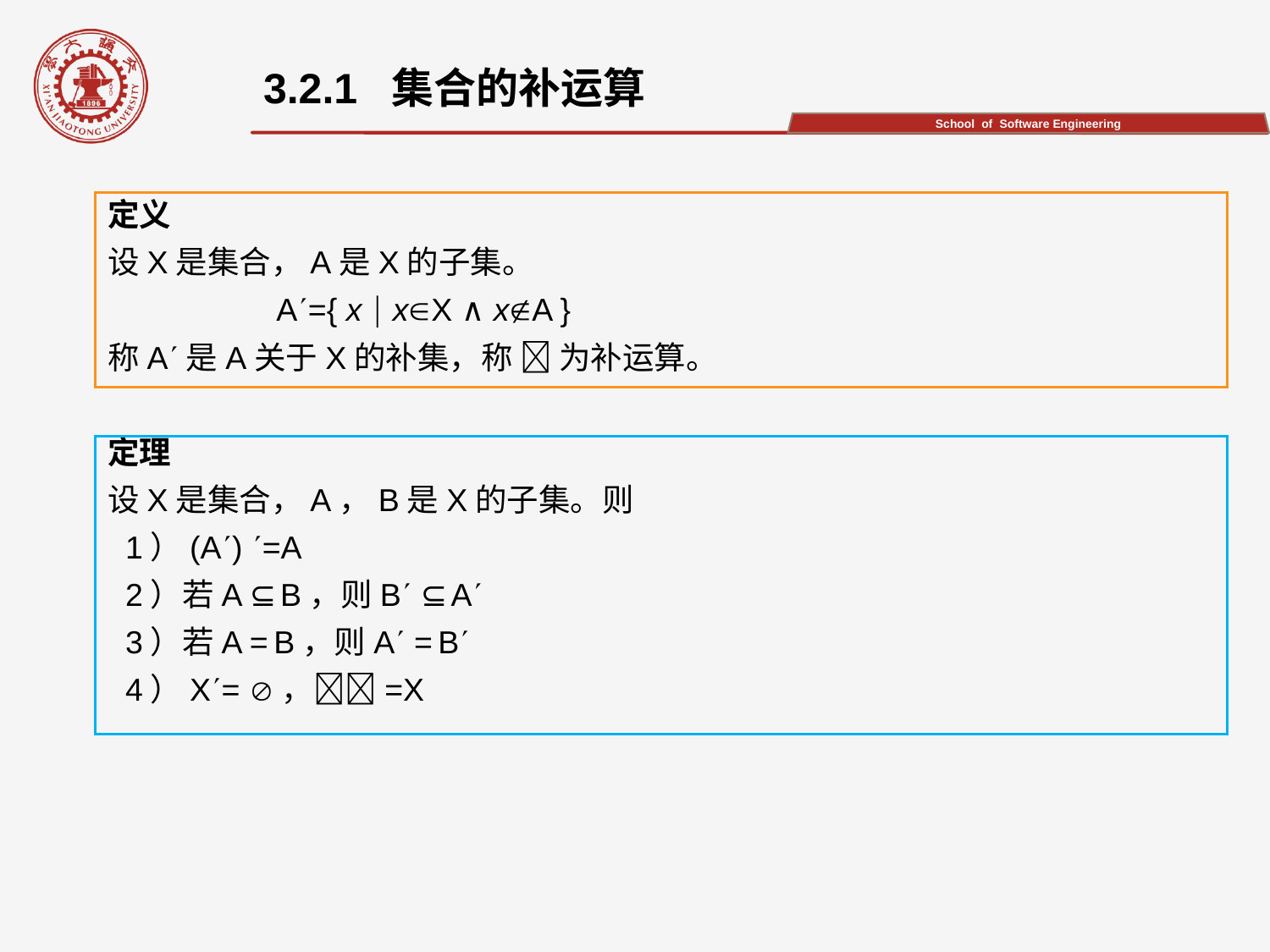

3.2.1  集合的补运算

定义
设X是集合，A是X的子集。
                   A′={ x | x∈X ∧ x∉A }
称A′是A关于X的补集，称 ′ 为补运算。

定理
设X是集合，A，B是X的子集。则
  1）(A′) ′=A
  2）若A ⊆ B，则B′ ⊆ A′
  3）若A = B，则A′ = B′
  4）X′= ∅，∅′=X